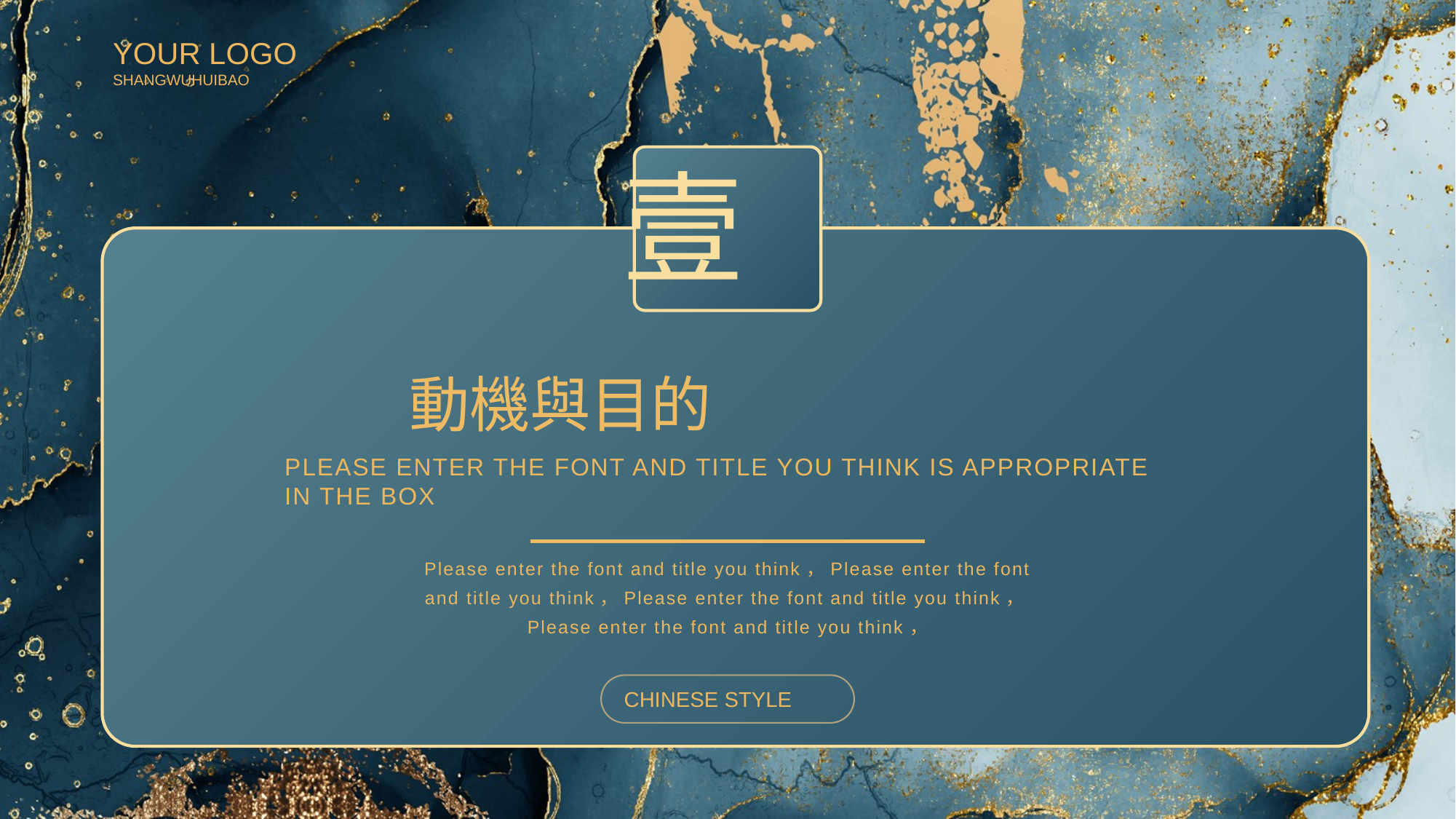

YOUR LOGO
SHANGWUHUIBAO
壹

動機與目的
PLEASE ENTER THE FONT AND TITLE YOU THINK IS APPROPRIATE IN THE BOX
Please enter the font and title you think，Please enter the font and title you think，Please enter the font and title you think，Please enter the font and title you think，

CHINESE STYLE